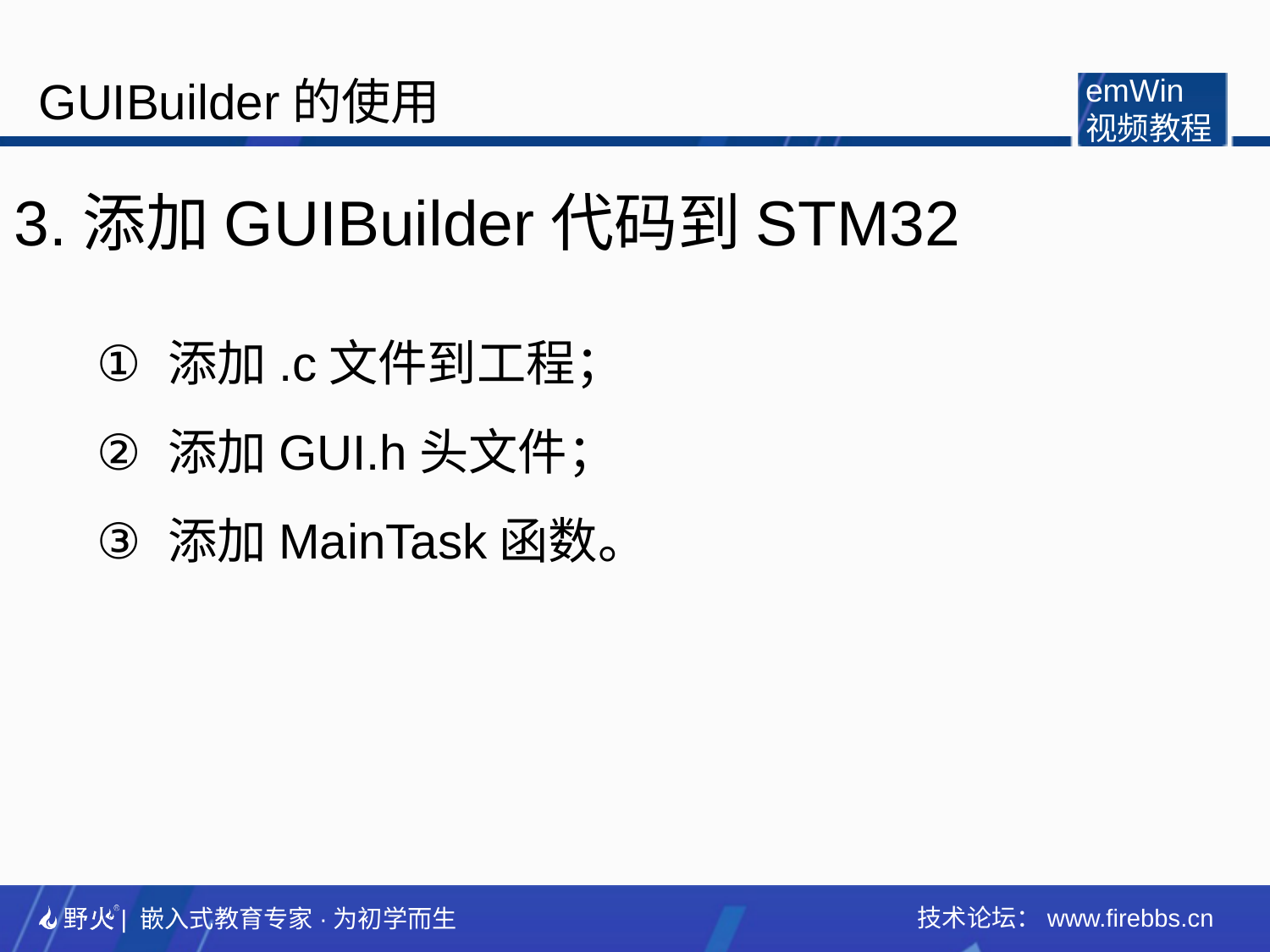

GUIBuilder的使用
emWin
视频教程
3.添加GUIBuilder代码到STM32
添加.c文件到工程；
添加GUI.h头文件；
添加MainTask函数。